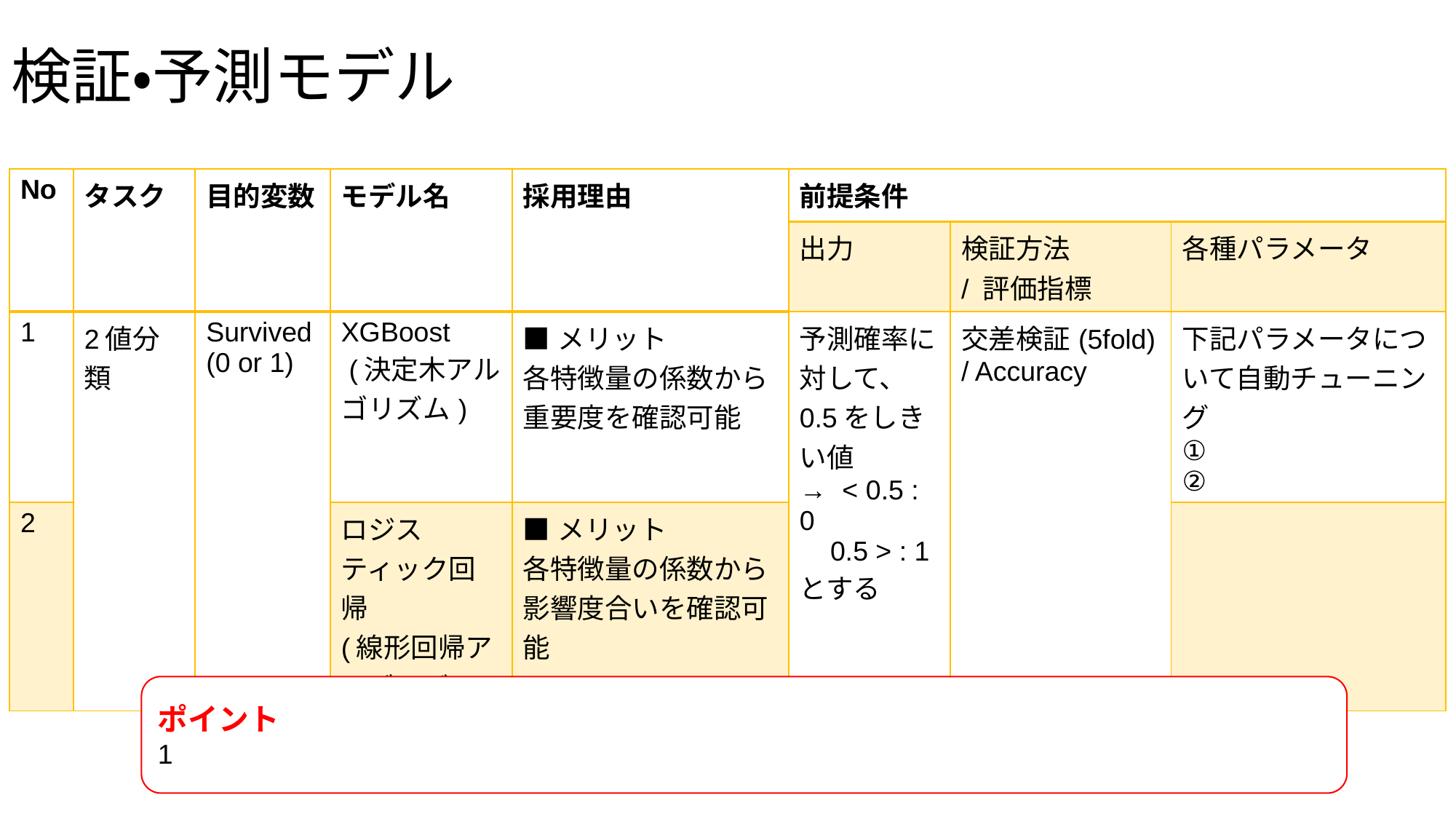

# 検証・予測モデル
| No | タスク | 目的変数 | モデル名 | 採用理由 | 前提条件 |  |  |
| --- | --- | --- | --- | --- | --- | --- | --- |
|  |  |  |  |  | 出力 | 検証方法 / 評価指標 | 各種パラメータ |
| 1 | 2値分類 | Survived (0 or 1) | XGBoost (決定木アルゴリズム) | ■メリット 各特徴量の係数から重要度を確認可能 | 予測確率に対して、 0.5をしきい値 → < 0.5 : 0 0.5 > : 1とする | 交差検証(5fold) / Accuracy | 下記パラメータについて自動チューニング ① ② |
| 2 |  |  | ロジスティック回帰 (線形回帰アルゴリズム) | ■メリット 各特徴量の係数から影響度合いを確認可能 | 予測確率に対して、 0.5をしきい値 → < 0.5 : 0 0.5 > : 1とする |  |  |
ポイント
1